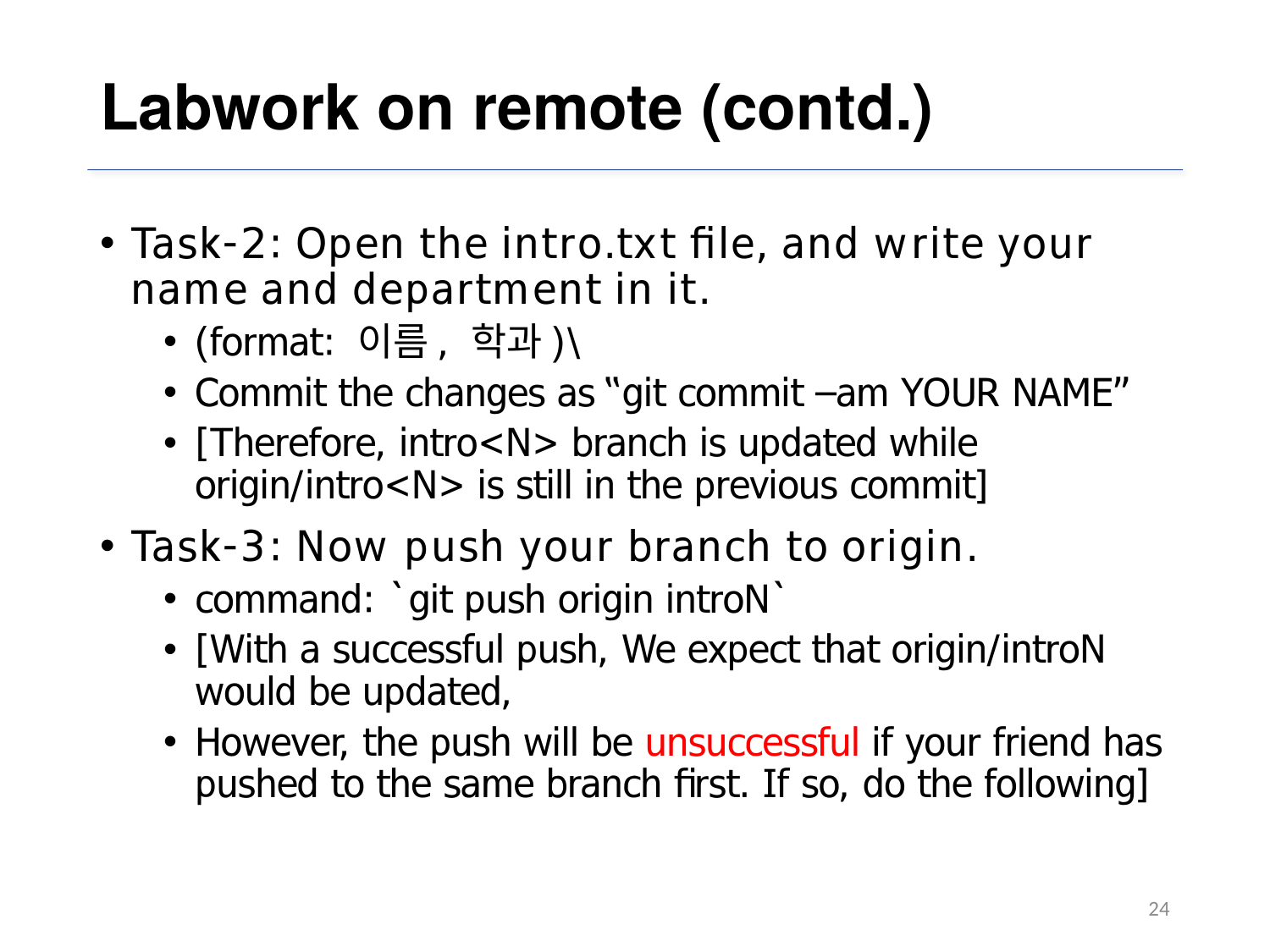

# Labwork on remote (contd.)
Task-2: Open the intro.txt file, and write your name and department in it.
(format: 이름, 학과)\
Commit the changes as “git commit –am YOUR NAME”
[Therefore, intro<N> branch is updated while origin/intro<N> is still in the previous commit]
Task-3: Now push your branch to origin.
command: `git push origin introN`
[With a successful push, We expect that origin/introN would be updated,
However, the push will be unsuccessful if your friend has pushed to the same branch first. If so, do the following]

24